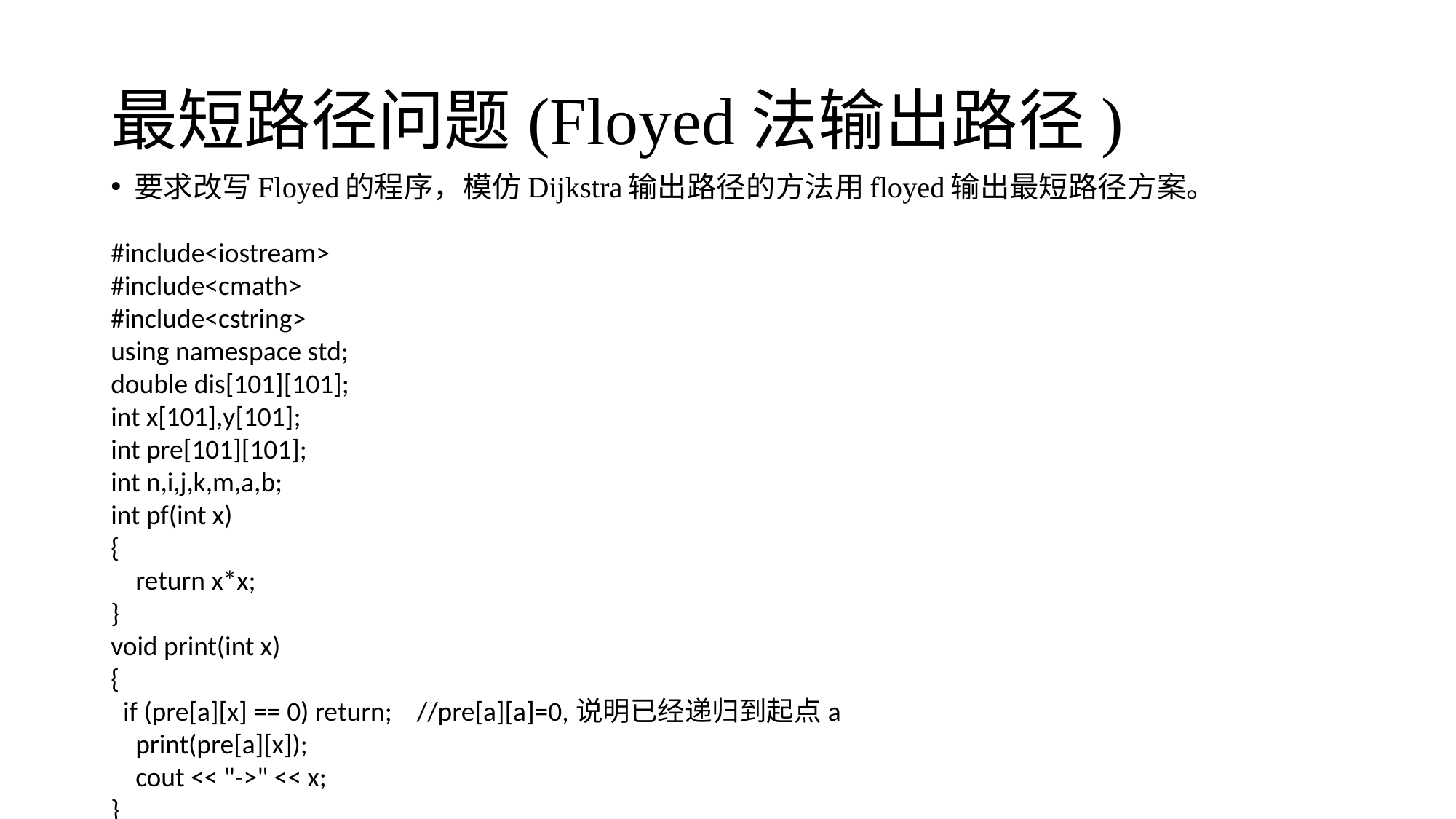

# 最短路径问题(Floyed法输出路径)
要求改写Floyed的程序，模仿Dijkstra输出路径的方法用floyed输出最短路径方案。
#include<iostream>
#include<cmath>
#include<cstring>
using namespace std;
double dis[101][101];
int x[101],y[101];
int pre[101][101];
int n,i,j,k,m,a,b;
int pf(int x)
{
    return x*x;
}
void print(int x)
{
  if (pre[a][x] == 0) return;    //pre[a][a]=0,说明已经递归到起点a
    print(pre[a][x]);
    cout << "->" << x;
}